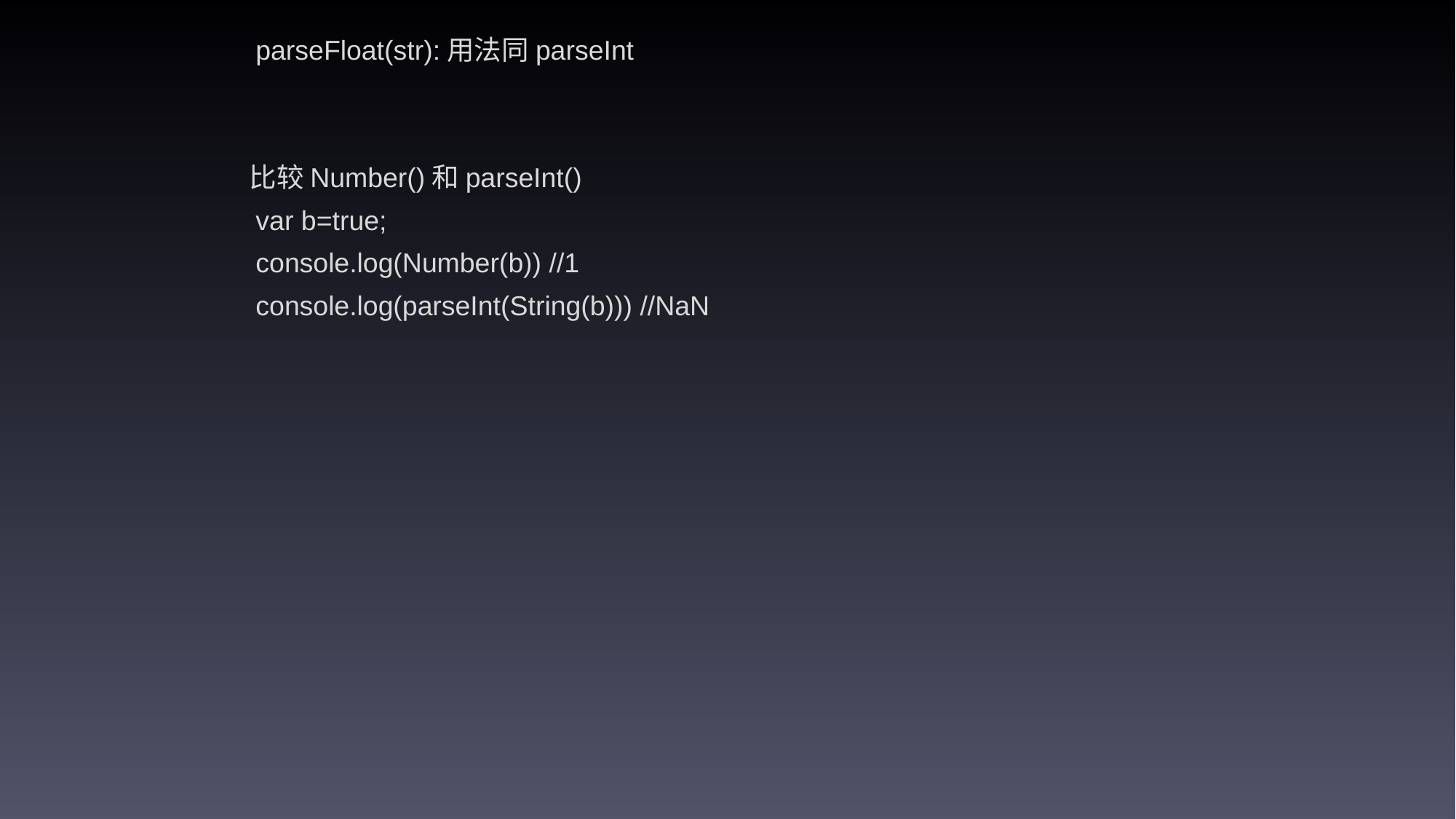

parseFloat(str):用法同parseInt

         比较Number()和parseInt()
         var b=true;
         console.log(Number(b)) //1
         console.log(parseInt(String(b))) //NaN